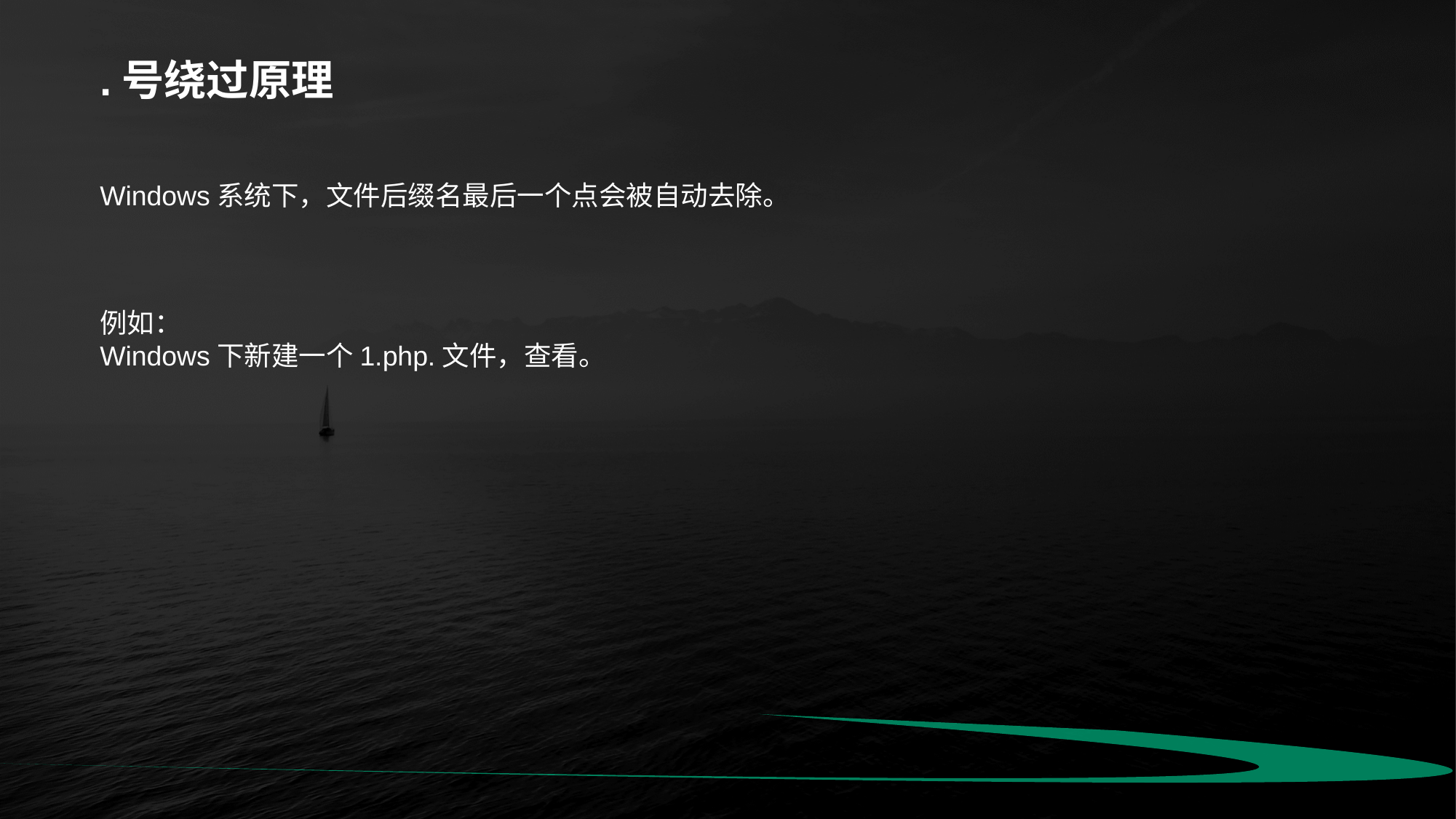

.号绕过原理
Windows系统下，文件后缀名最后一个点会被自动去除。
例如：
Windows下新建一个1.php.文件，查看。